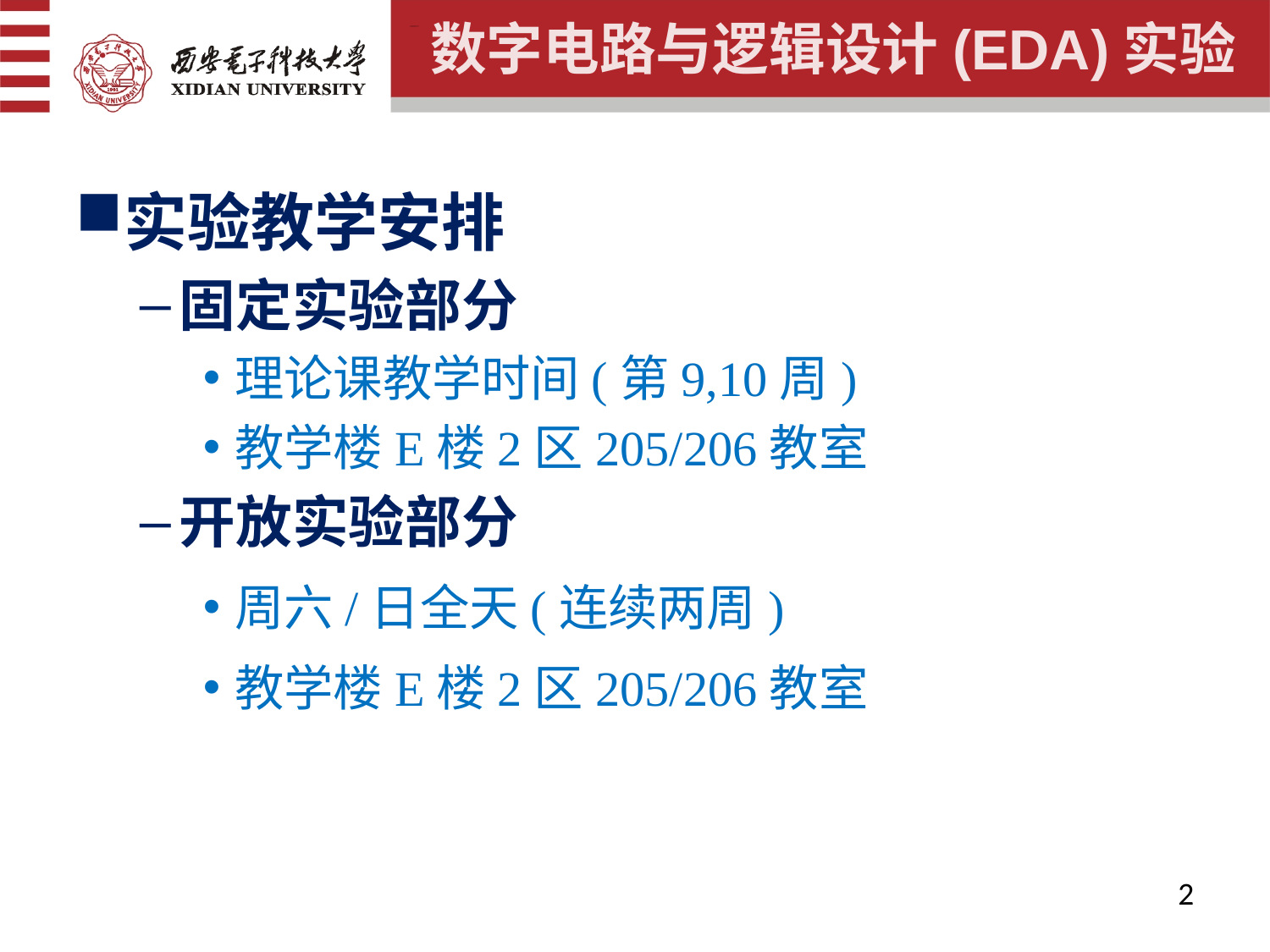

实验教学安排
固定实验部分
理论课教学时间(第9,10周)
教学楼E楼2区205/206教室
开放实验部分
周六/日全天(连续两周)
教学楼E楼2区205/206教室